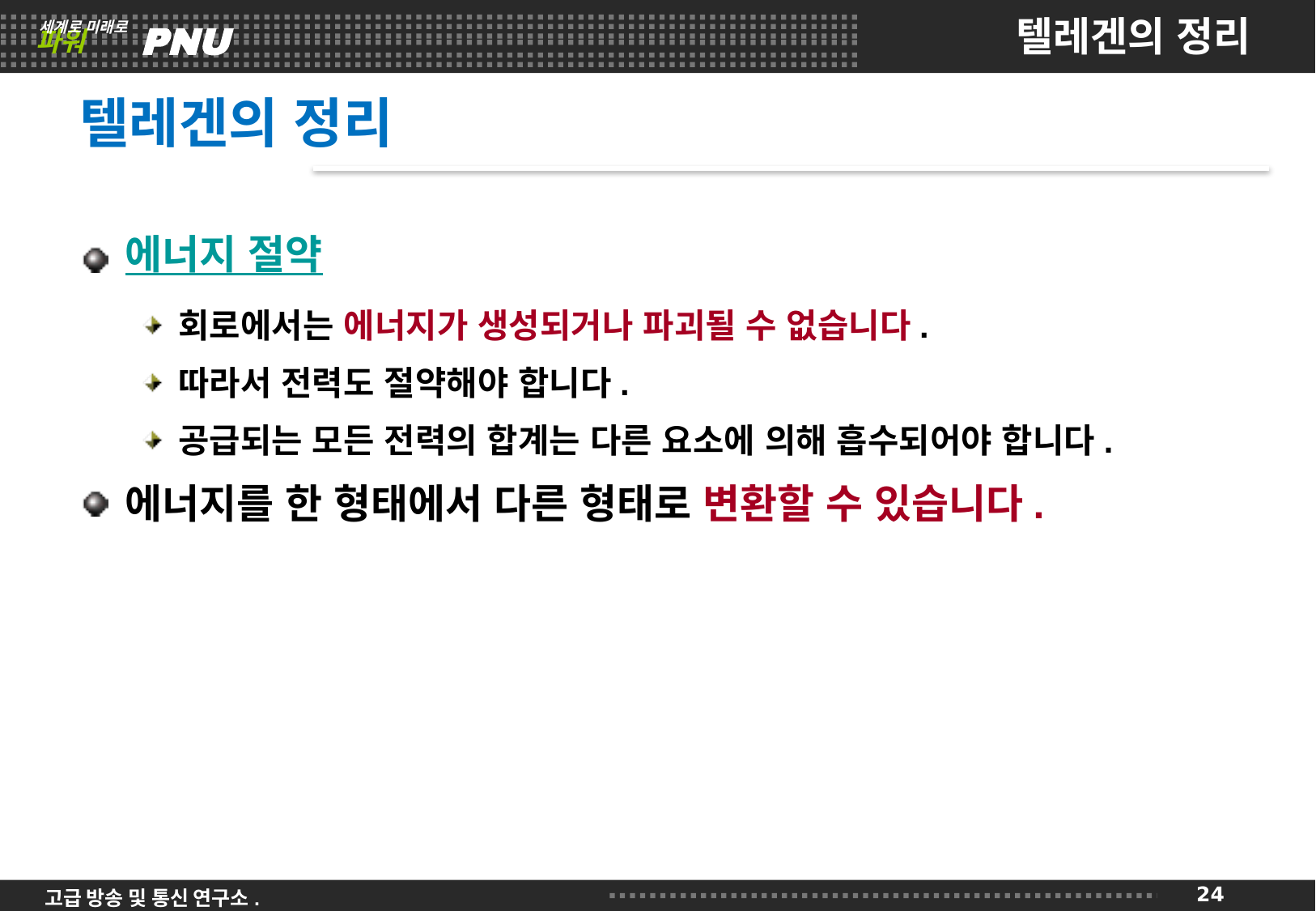

# 텔레겐의 정리
텔레겐의 정리

에너지 절약
회로에서는 에너지가 생성되거나 파괴될 수 없습니다.
따라서 전력도 절약해야 합니다.
공급되는 모든 전력의 합계는 다른 요소에 의해 흡수되어야 합니다.
에너지를 한 형태에서 다른 형태로 변환할 수 있습니다.